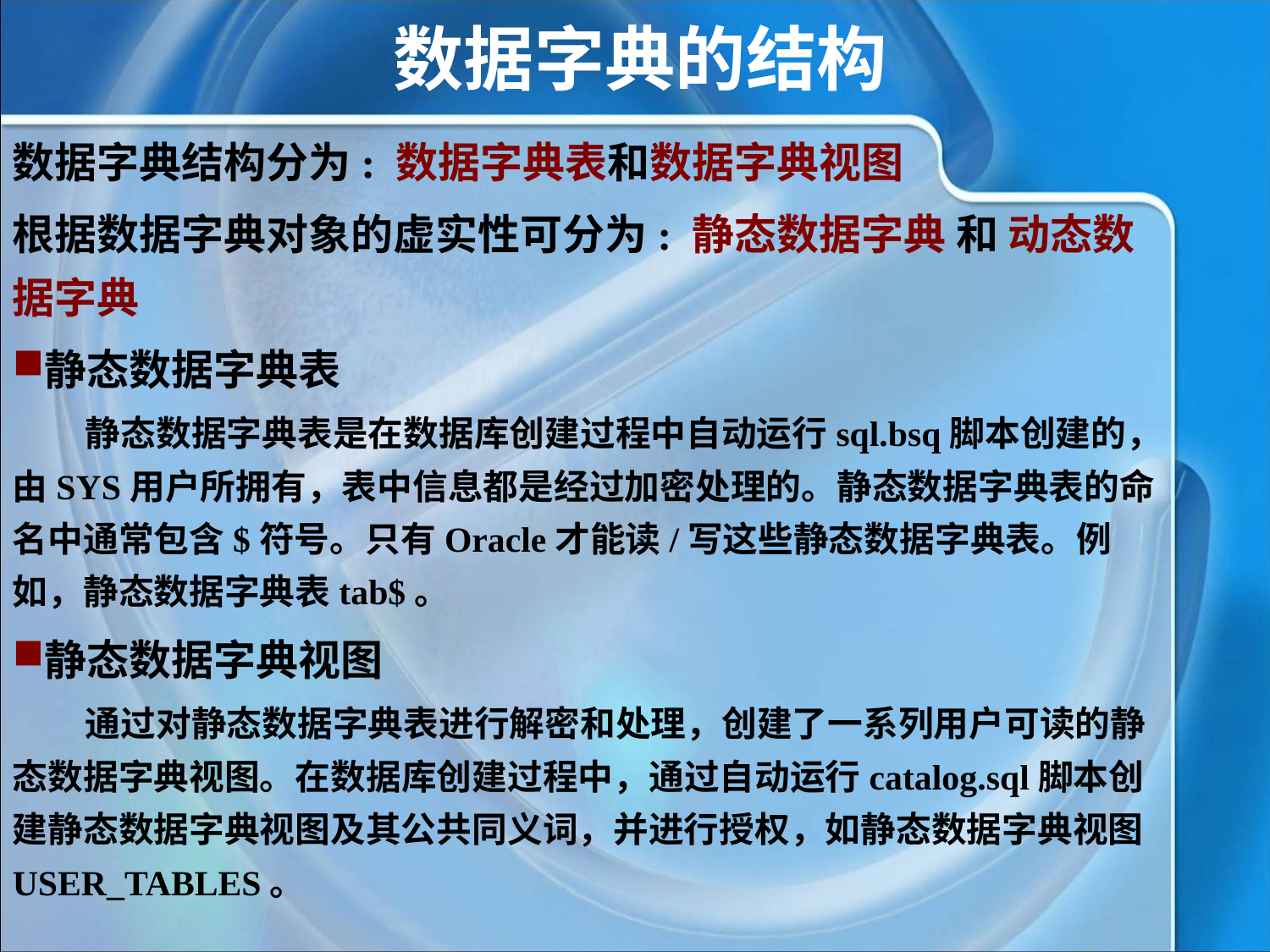

数据字典的结构
数据字典结构分为: 数据字典表和数据字典视图
根据数据字典对象的虚实性可分为: 静态数据字典 和 动态数据字典
静态数据字典表
        静态数据字典表是在数据库创建过程中自动运行sql.bsq脚本创建的，由SYS用户所拥有，表中信息都是经过加密处理的。静态数据字典表的命名中通常包含$符号。只有Oracle才能读/写这些静态数据字典表。例如，静态数据字典表tab$。
静态数据字典视图
        通过对静态数据字典表进行解密和处理，创建了一系列用户可读的静态数据字典视图。在数据库创建过程中，通过自动运行catalog.sql脚本创建静态数据字典视图及其公共同义词，并进行授权，如静态数据字典视图USER_TABLES。